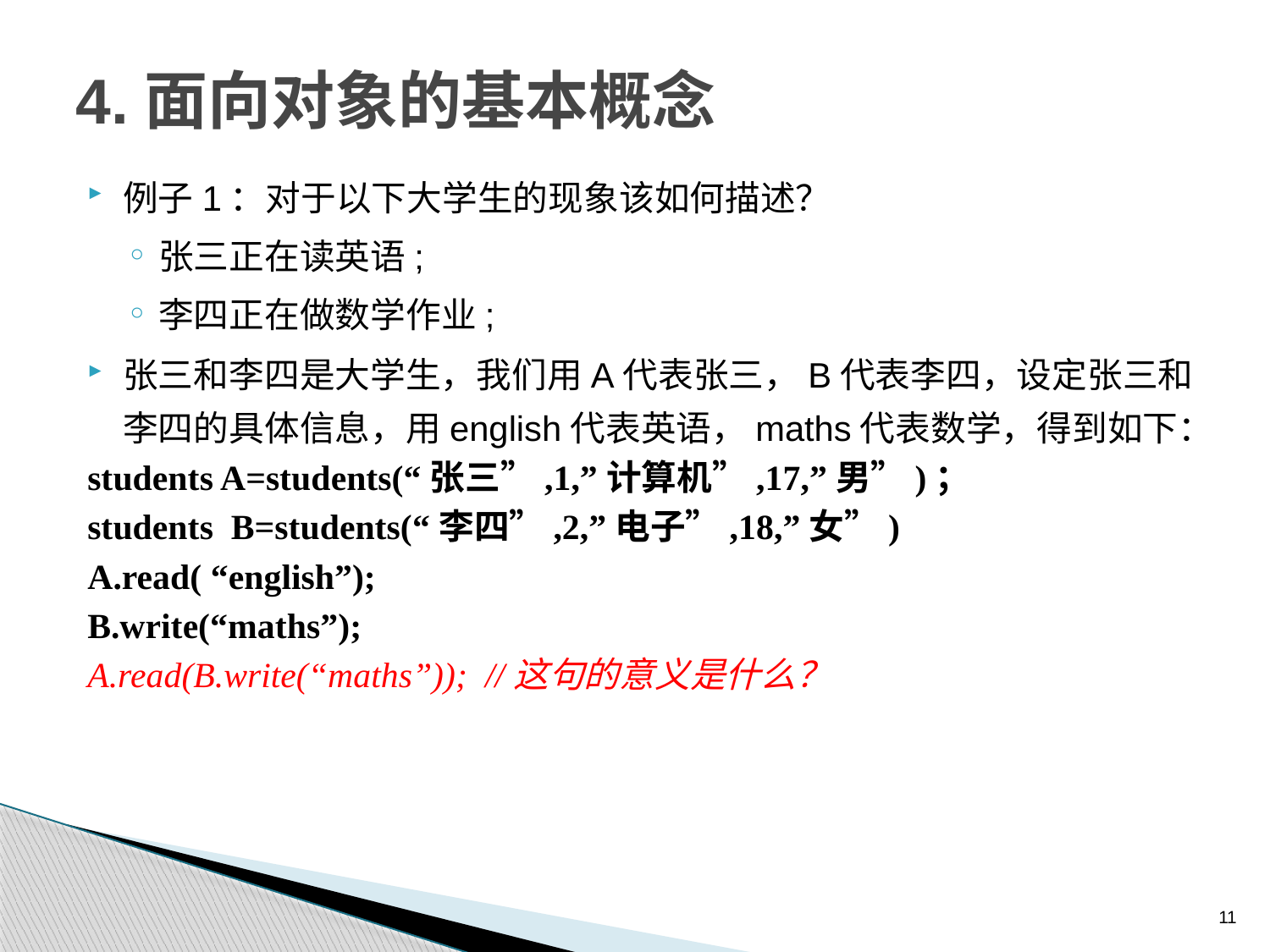

# 4.面向对象的基本概念
例子1：对于以下大学生的现象该如何描述？
张三正在读英语;
李四正在做数学作业;
张三和李四是大学生，我们用A代表张三，B代表李四，设定张三和李四的具体信息，用english代表英语，maths代表数学，得到如下：
students A=students(“张三”,1,”计算机”,17,”男”)；
students  B=students(“李四”,2,”电子”,18,”女”)
A.read( “english”);
B.write(“maths”);
A.read(B.write(“maths”));  //这句的意义是什么？

11